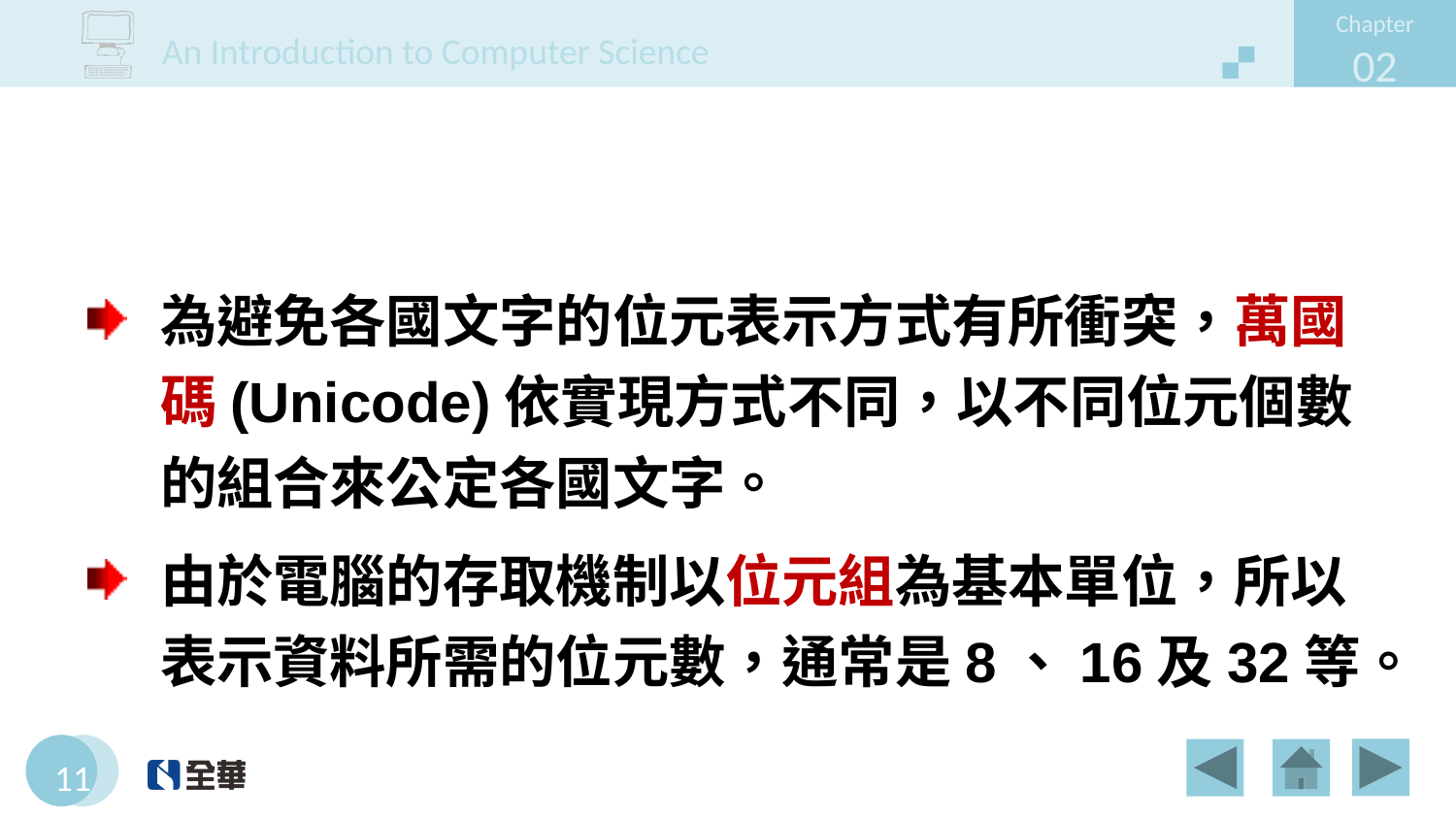

#
為避免各國文字的位元表示方式有所衝突，萬國碼(Unicode)依實現方式不同，以不同位元個數的組合來公定各國文字。
由於電腦的存取機制以位元組為基本單位，所以表示資料所需的位元數，通常是8、16及32等。